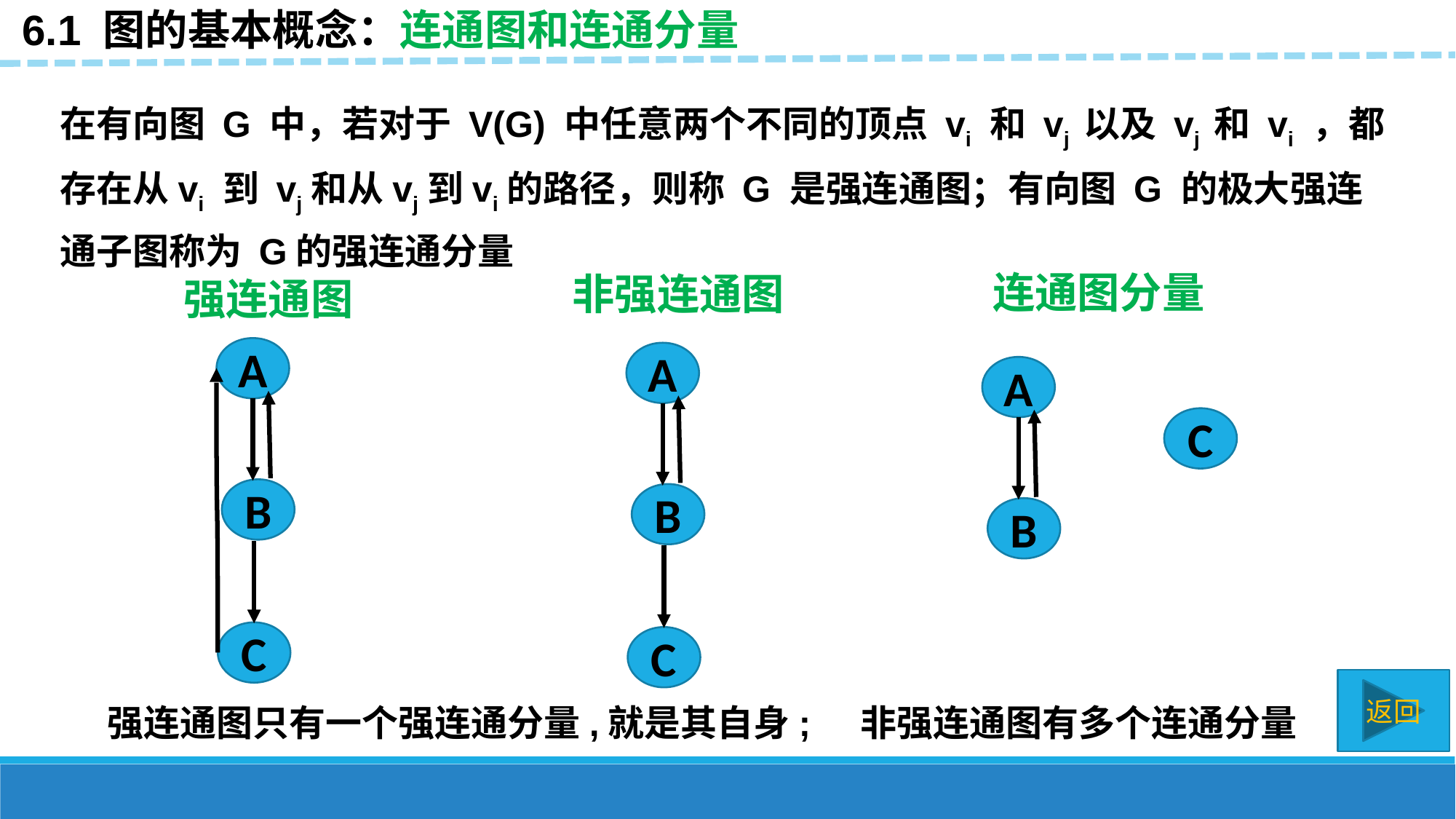

6.1 图的基本概念：连通图和连通分量
在有向图 G 中，若对于 V(G) 中任意两个不同的顶点 vi 和 vj 以及 vj 和 vi ，都存在从vi 到 vj和从vj到vi的路径，则称 G 是强连通图；有向图 G 的极大强连通子图称为 G的强连通分量
连通图分量
非强连通图
强连通图
A
A
A
C
B
B
B
C
C
返回
强连通图只有一个强连通分量,就是其自身;    非强连通图有多个连通分量